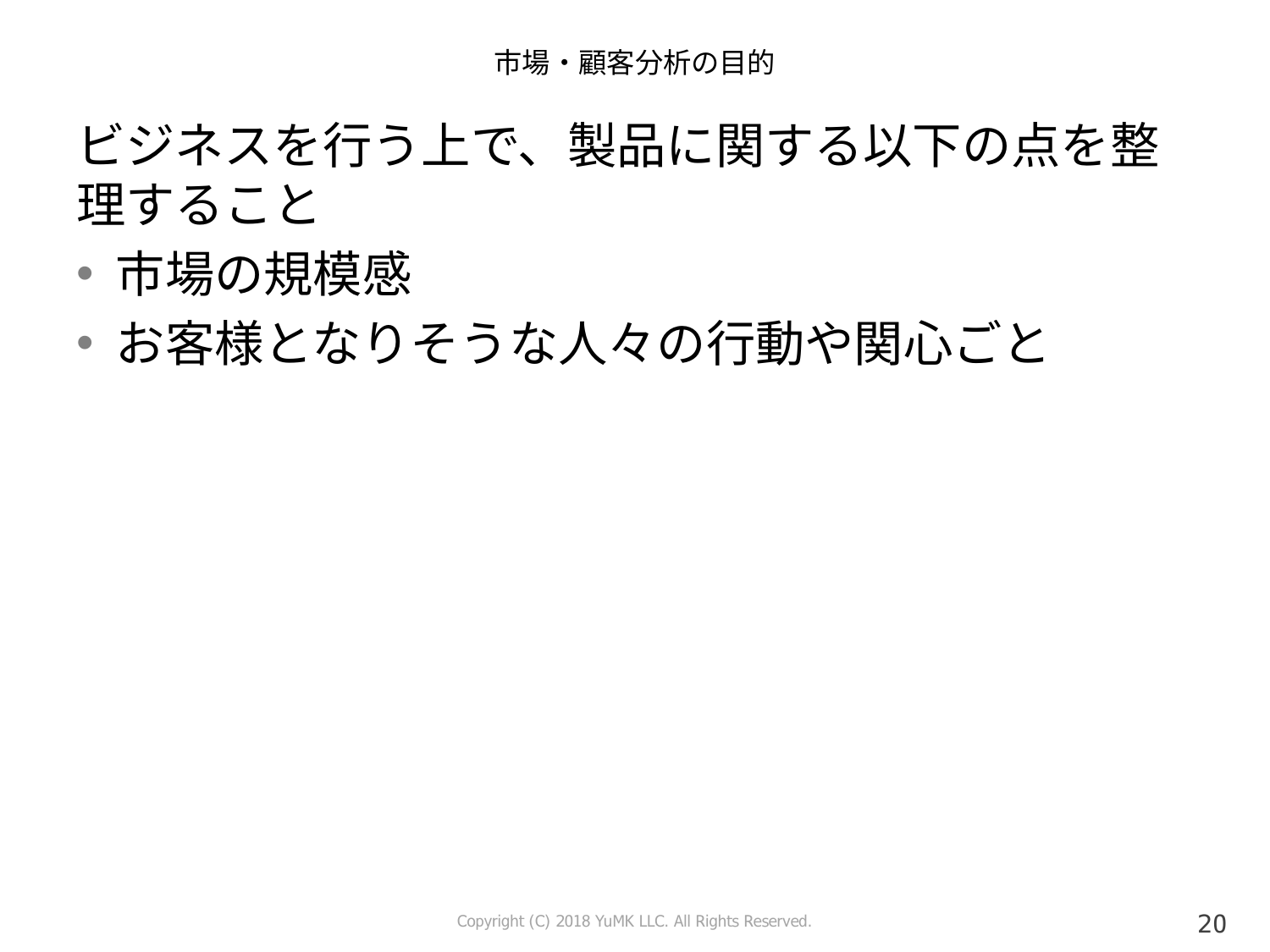

# 市場・顧客分析の目的
ビジネスを行う上で、製品に関する以下の点を整理すること
市場の規模感
お客様となりそうな人々の行動や関心ごと
20